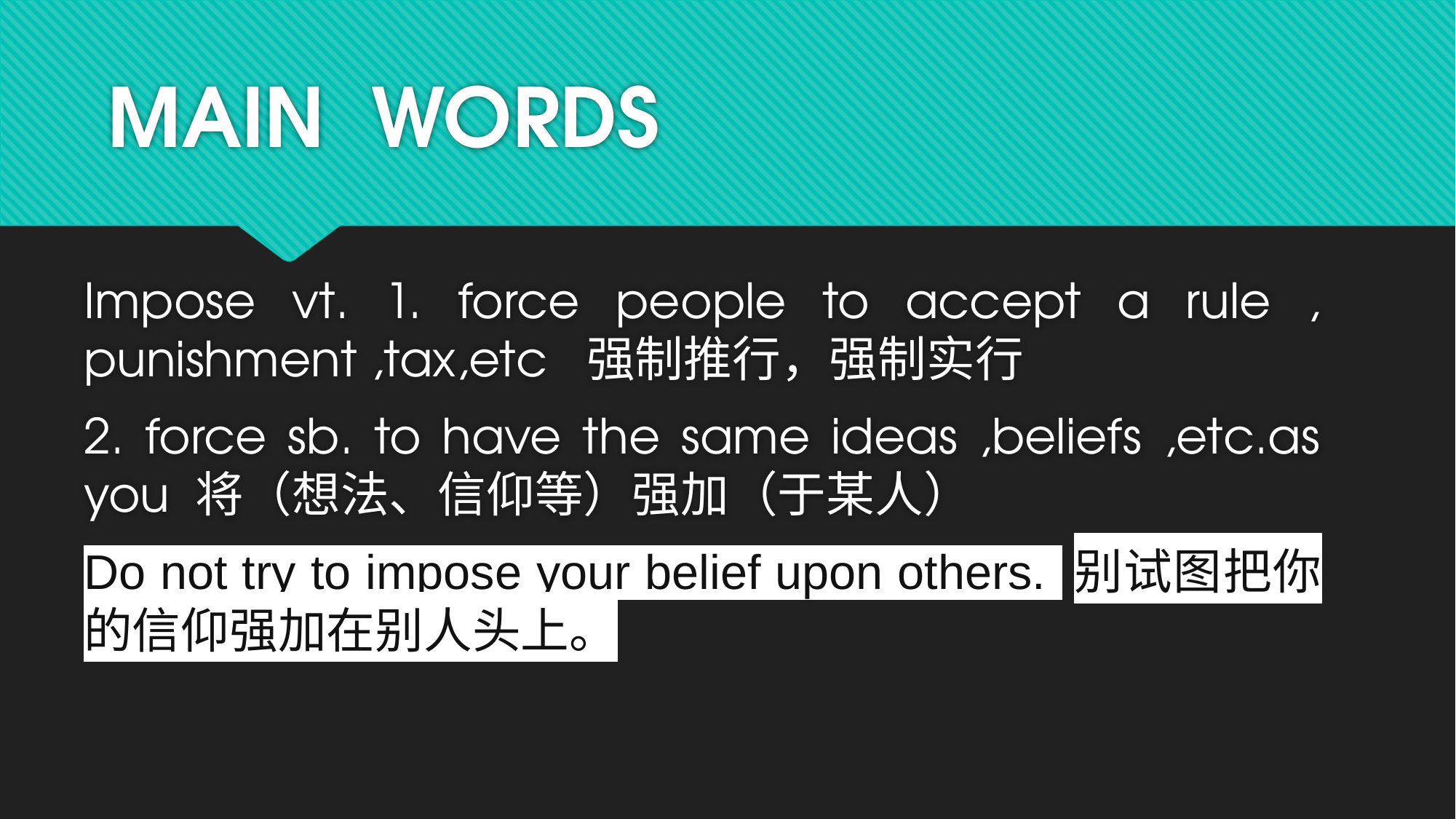

# MAIN  WORDS
Impose vt. 1. force people to accept a rule , punishment ,tax,etc  强制推行，强制实行
2. force sb. to have the same ideas ,beliefs ,etc.as you 将（想法、信仰等）强加（于某人）
Do not try to impose your belief upon others. 别试图把你的信仰强加在别人头上。